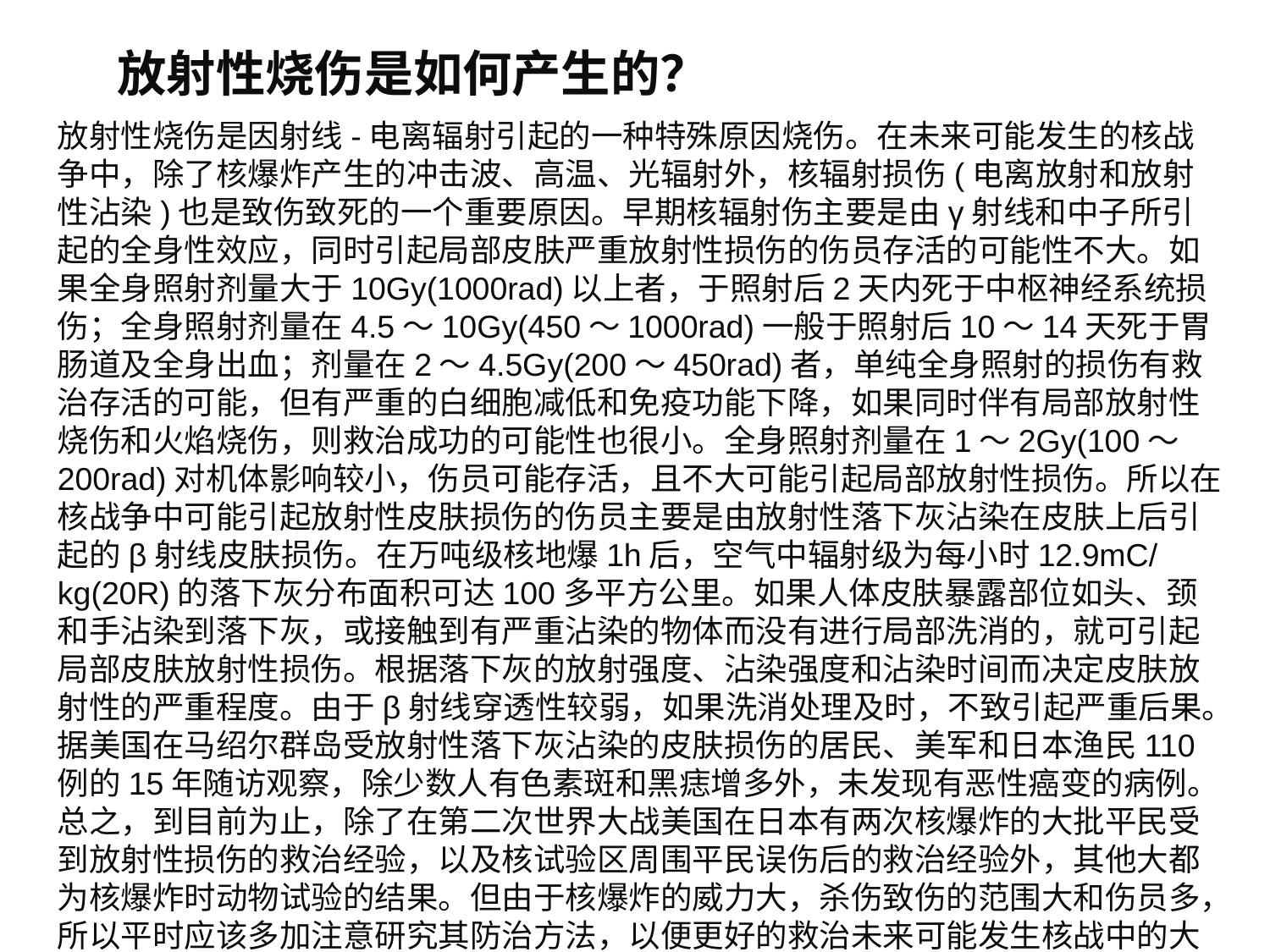

放射性烧伤是如何产生的？
放射性烧伤是因射线-电离辐射引起的一种特殊原因烧伤。在未来可能发生的核战争中，除了核爆炸产生的冲击波、高温、光辐射外，核辐射损伤(电离放射和放射性沾染)也是致伤致死的一个重要原因。早期核辐射伤主要是由γ射线和中子所引起的全身性效应，同时引起局部皮肤严重放射性损伤的伤员存活的可能性不大。如果全身照射剂量大于10Gy(1000rad)以上者，于照射后2天内死于中枢神经系统损伤；全身照射剂量在4.5～10Gy(450～1000rad)一般于照射后10～14天死于胃肠道及全身出血；剂量在2～4.5Gy(200～450rad)者，单纯全身照射的损伤有救治存活的可能，但有严重的白细胞减低和免疫功能下降，如果同时伴有局部放射性烧伤和火焰烧伤，则救治成功的可能性也很小。全身照射剂量在1～2Gy(100～200rad)对机体影响较小，伤员可能存活，且不大可能引起局部放射性损伤。所以在核战争中可能引起放射性皮肤损伤的伤员主要是由放射性落下灰沾染在皮肤上后引起的β射线皮肤损伤。在万吨级核地爆1h后，空气中辐射级为每小时12.9mC/kg(20R)的落下灰分布面积可达100多平方公里。如果人体皮肤暴露部位如头、颈和手沾染到落下灰，或接触到有严重沾染的物体而没有进行局部洗消的，就可引起局部皮肤放射性损伤。根据落下灰的放射强度、沾染强度和沾染时间而决定皮肤放射性的严重程度。由于β射线穿透性较弱，如果洗消处理及时，不致引起严重后果。据美国在马绍尔群岛受放射性落下灰沾染的皮肤损伤的居民、美军和日本渔民110例的15年随访观察，除少数人有色素斑和黑痣增多外，未发现有恶性癌变的病例。总之，到目前为止，除了在第二次世界大战美国在日本有两次核爆炸的大批平民受到放射性损伤的救治经验，以及核试验区周围平民误伤后的救治经验外，其他大都为核爆炸时动物试验的结果。但由于核爆炸的威力大，杀伤致伤的范围大和伤员多，所以平时应该多加注意研究其防治方法，以便更好的救治未来可能发生核战中的大批伤员。